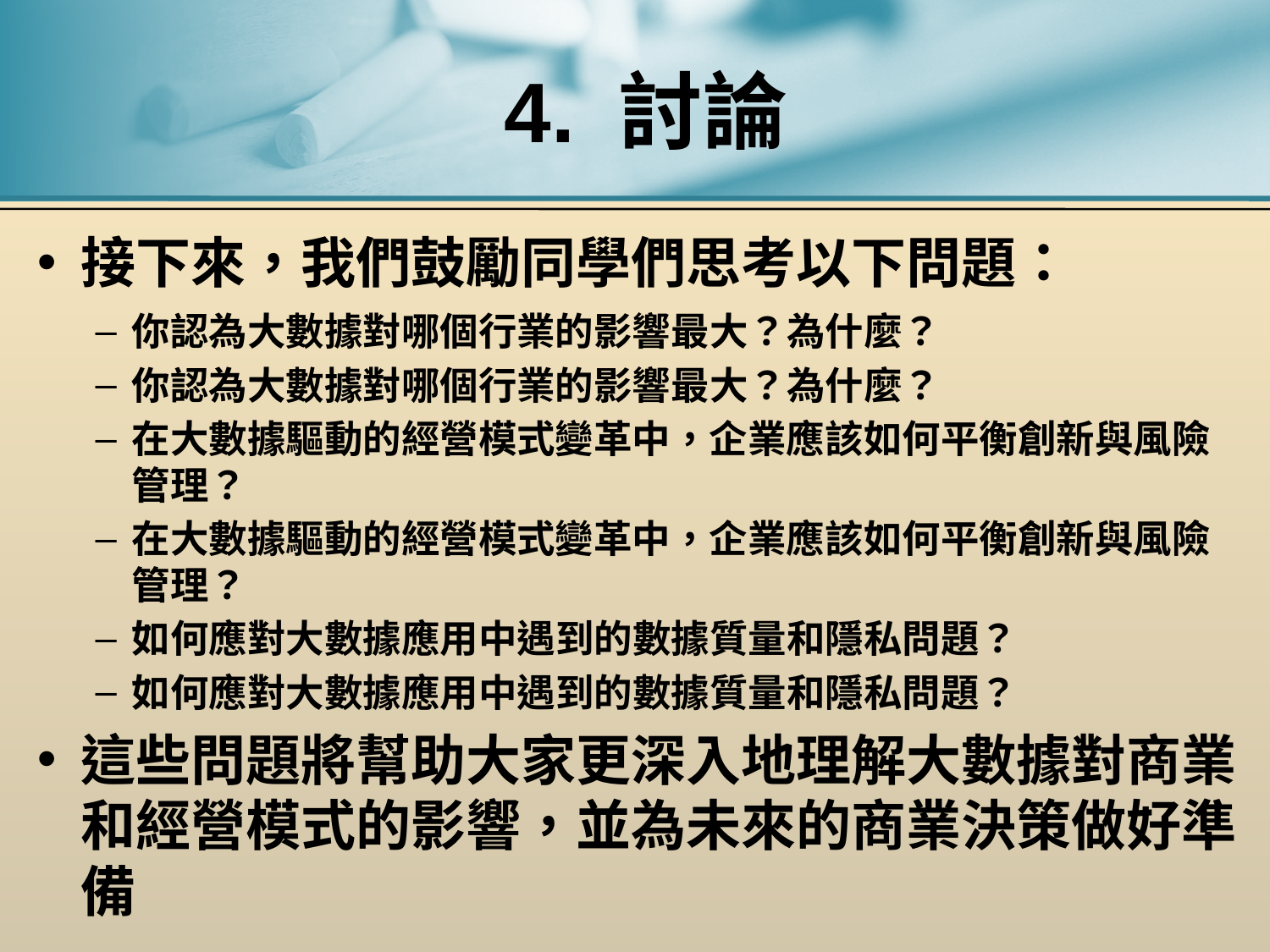

# 4. 討論
接下來，我們鼓勵同學們思考以下問題：
你認為大數據對哪個行業的影響最大？為什麼？
你認為大數據對哪個行業的影響最大？為什麼？
在大數據驅動的經營模式變革中，企業應該如何平衡創新與風險管理？
在大數據驅動的經營模式變革中，企業應該如何平衡創新與風險管理？
如何應對大數據應用中遇到的數據質量和隱私問題？
如何應對大數據應用中遇到的數據質量和隱私問題？
這些問題將幫助大家更深入地理解大數據對商業和經營模式的影響，並為未來的商業決策做好準備